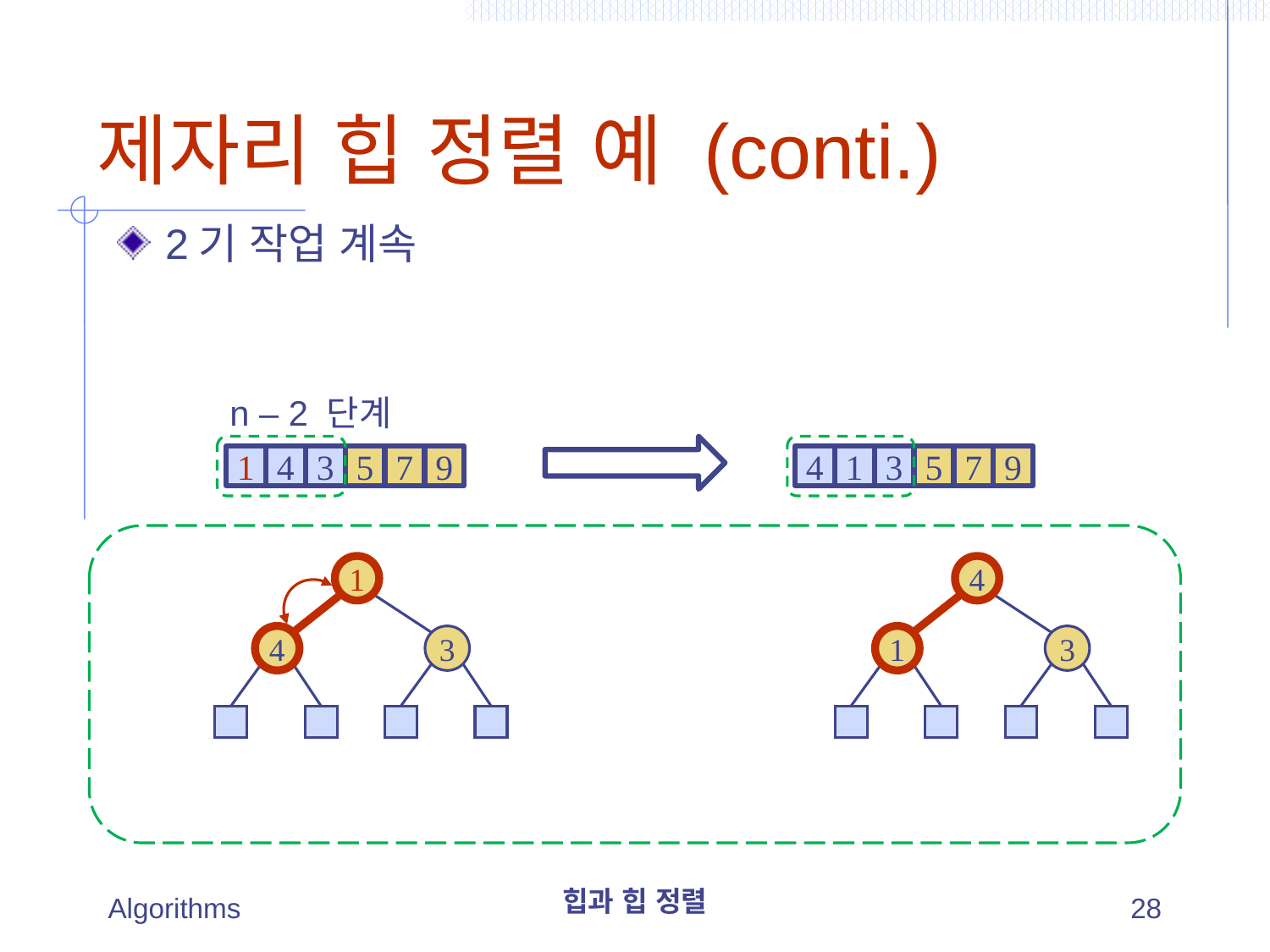

# 제자리 힙 정렬 예 (conti.)
2기 작업 계속

n – 2 단계

1
4
3
5
7
9
4
1
3
5
7
9

1
4

4
3
1
3

Algorithms
힙과 힙 정렬
28